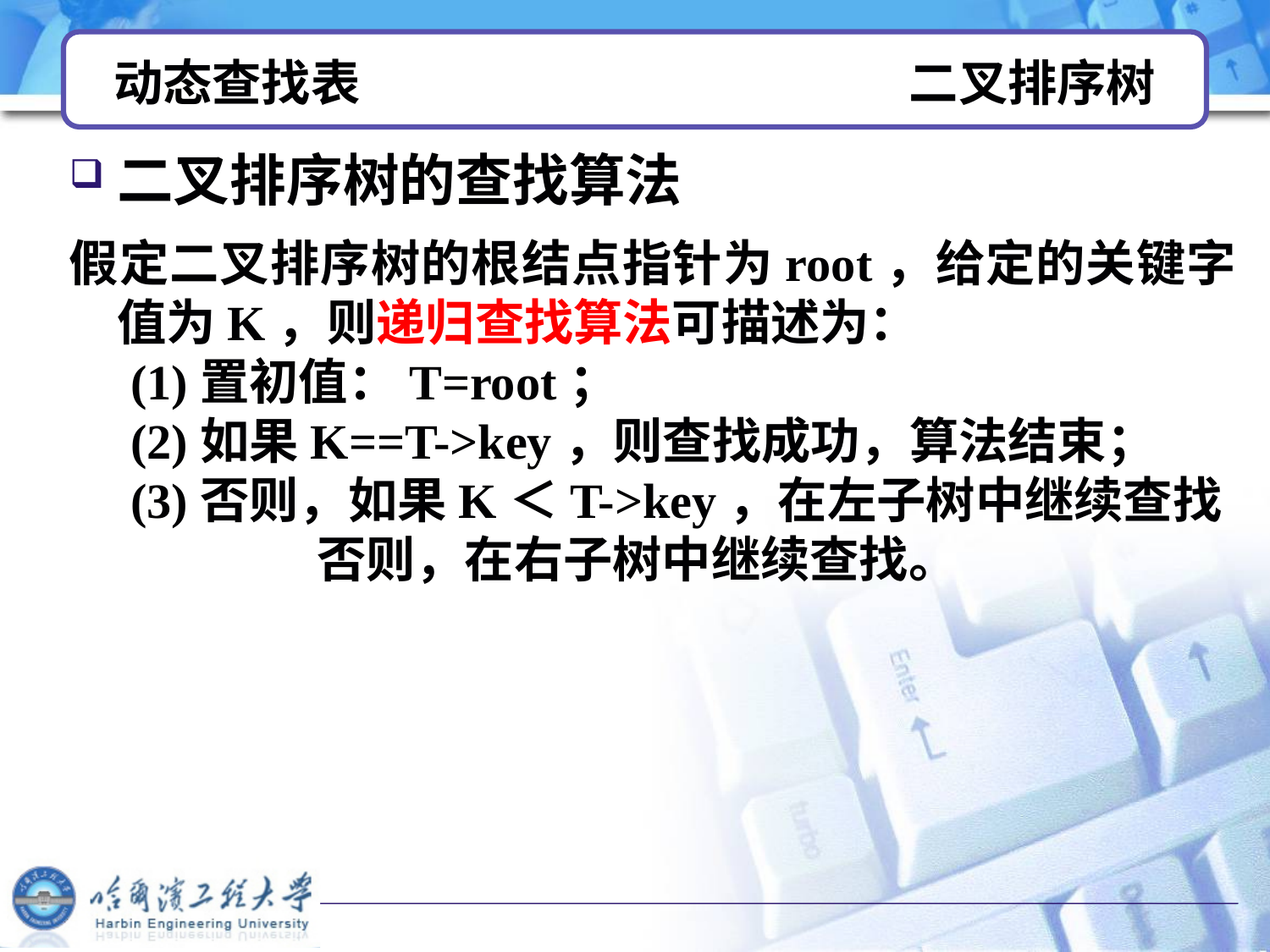

# 动态查找表                                                 二叉排序树
二叉排序树的查找算法
假定二叉排序树的根结点指针为root，给定的关键字值为K，则递归查找算法可描述为：
　(1)置初值：T=root；
　(2)如果K==T->key，则查找成功，算法结束；
　(3)否则，如果K＜T->key，在左子树中继续查找
                     否则，在右子树中继续查找。